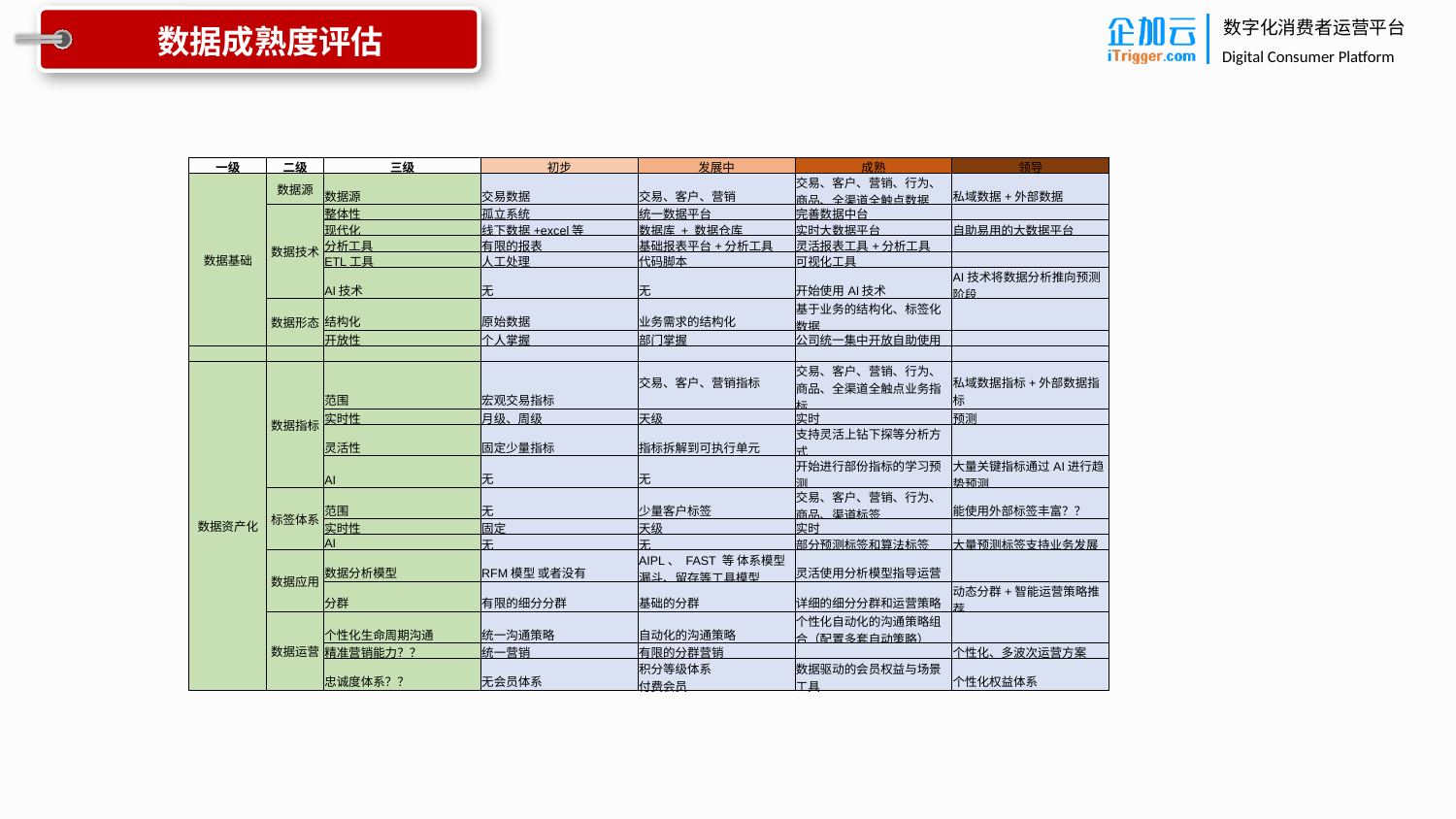

数据成熟度评估

| 一级 | 二级 | 三级 | 初步 | 发展中 | 成熟 | 领导 |
| --- | --- | --- | --- | --- | --- | --- |
| 数据基础 | 数据源 | 数据源 | 交易数据 | 交易、客户、营销 | 交易、客户、营销、行为、商品、全渠道全触点数据 | 私域数据+外部数据 |
|  | 数据技术 | 整体性 | 孤立系统 | 统一数据平台 | 完善数据中台 |  |
|  |  | 现代化 | 线下数据+excel等 | 数据库 + 数据仓库 | 实时大数据平台 | 自助易用的大数据平台 |
|  |  | 分析工具 | 有限的报表 | 基础报表平台+分析工具 | 灵活报表工具+分析工具 |  |
|  |  | ETL工具 | 人工处理 | 代码脚本 | 可视化工具 |  |
|  |  | AI技术 | 无 | 无 | 开始使用AI技术 | AI技术将数据分析推向预测阶段 |
|  | 数据形态 | 结构化 | 原始数据 | 业务需求的结构化 | 基于业务的结构化、标签化数据 |  |
|  |  | 开放性 | 个人掌握 | 部门掌握 | 公司统一集中开放自助使用 |  |
|  |  |  |  |  |  |  |
| 数据资产化 | 数据指标 | 范围 | 宏观交易指标 | 交易、客户、营销指标 | 交易、客户、营销、行为、商品、全渠道全触点业务指标 | 私域数据指标+外部数据指标 |
|  |  | 实时性 | 月级、周级 | 天级 | 实时 | 预测 |
|  |  | 灵活性 | 固定少量指标 | 指标拆解到可执行单元 | 支持灵活上钻下探等分析方式 |  |
|  |  | AI | 无 | 无 | 开始进行部份指标的学习预测 | 大量关键指标通过AI进行趋势预测 |
|  | 标签体系 | 范围 | 无 | 少量客户标签 | 交易、客户、营销、行为、商品、渠道标签 | 能使用外部标签丰富？？ |
|  |  | 实时性 | 固定 | 天级 | 实时 |  |
|  |  | AI | 无 | 无 | 部分预测标签和算法标签 | 大量预测标签支持业务发展 |
|  | 数据应用 | 数据分析模型 | RFM模型 或者没有 | AIPL、 FAST 等 体系模型 漏斗、留存等工具模型 | 灵活使用分析模型指导运营 |  |
|  |  | 分群 | 有限的细分分群 | 基础的分群 | 详细的细分分群和运营策略 | 动态分群+智能运营策略推荐 |
|  | 数据运营 | 个性化生命周期沟通 | 统一沟通策略 | 自动化的沟通策略 | 个性化自动化的沟通策略组合（配置多套自动策略） |  |
|  |  | 精准营销能力？？ | 统一营销 | 有限的分群营销 |  | 个性化、多波次运营方案 |
|  |  | 忠诚度体系？？ | 无会员体系 | 积分等级体系 付费会员 | 数据驱动的会员权益与场景工具 | 个性化权益体系 |